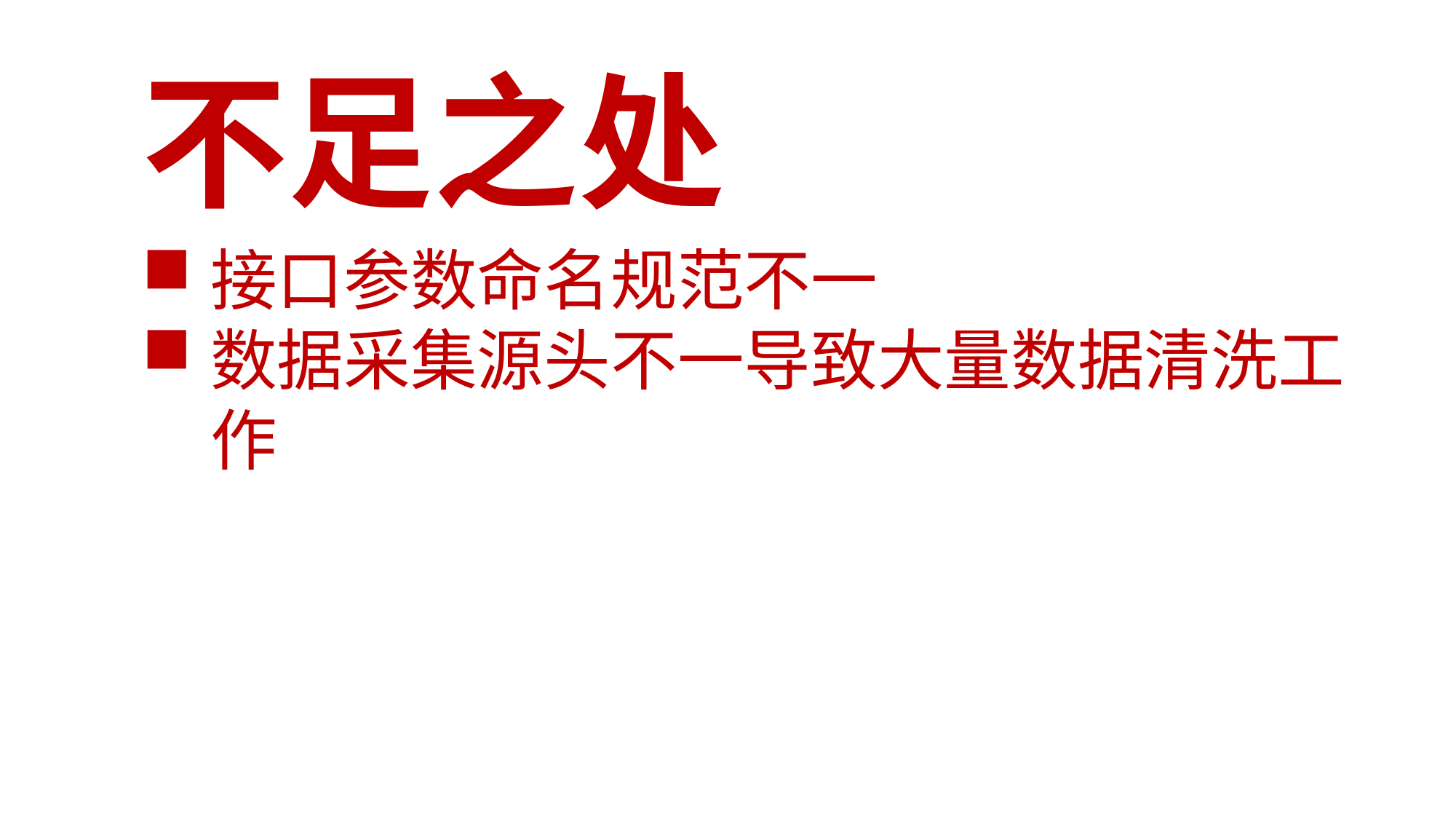

不足之处
接口参数命名规范不一
数据采集源头不一导致大量数据清洗工作